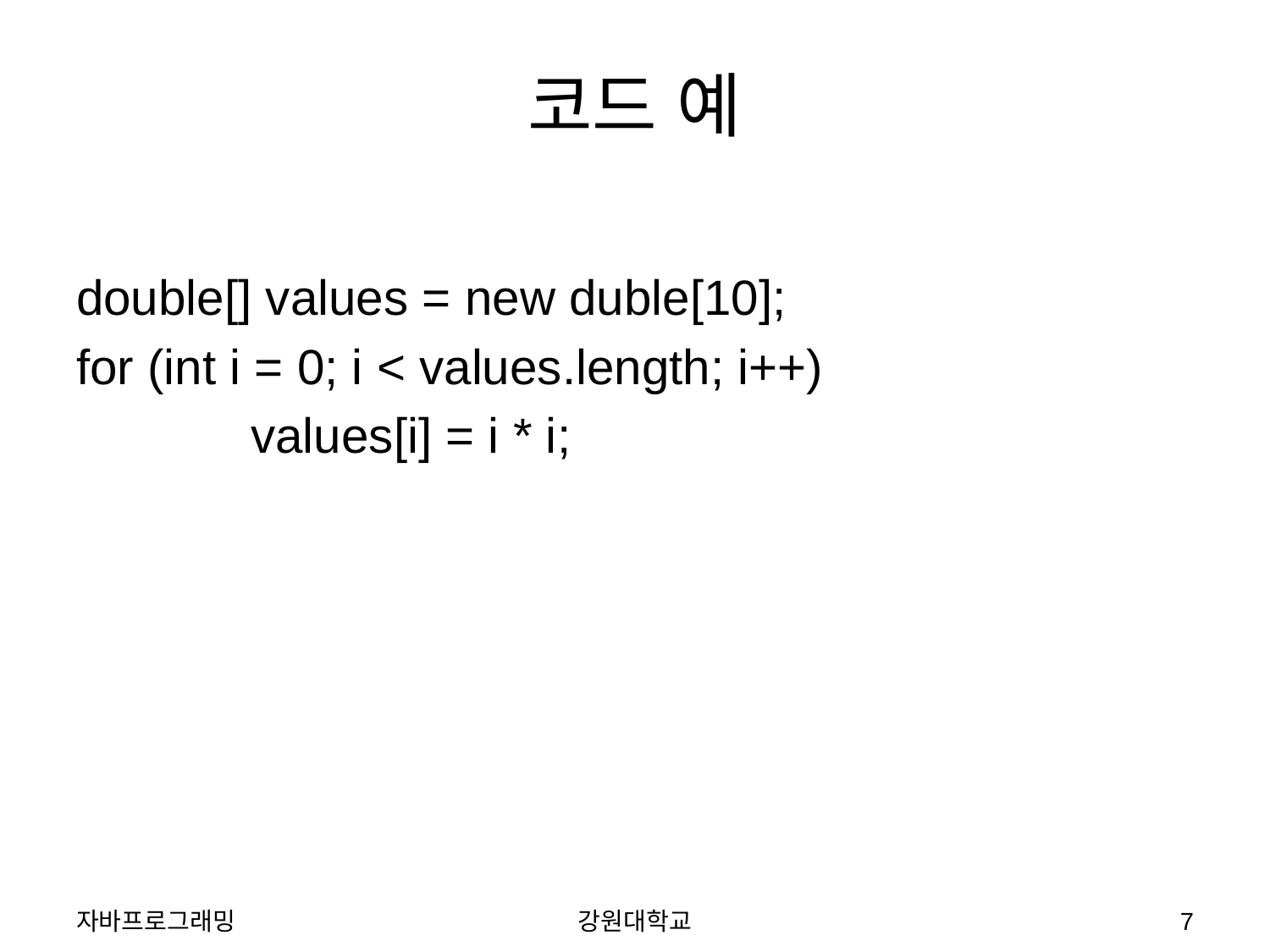

# 코드 예

double[] values = new duble[10];
for (int i = 0; i < values.length; i++)
		values[i] = i * i;
자바프로그래밍
강원대학교
7